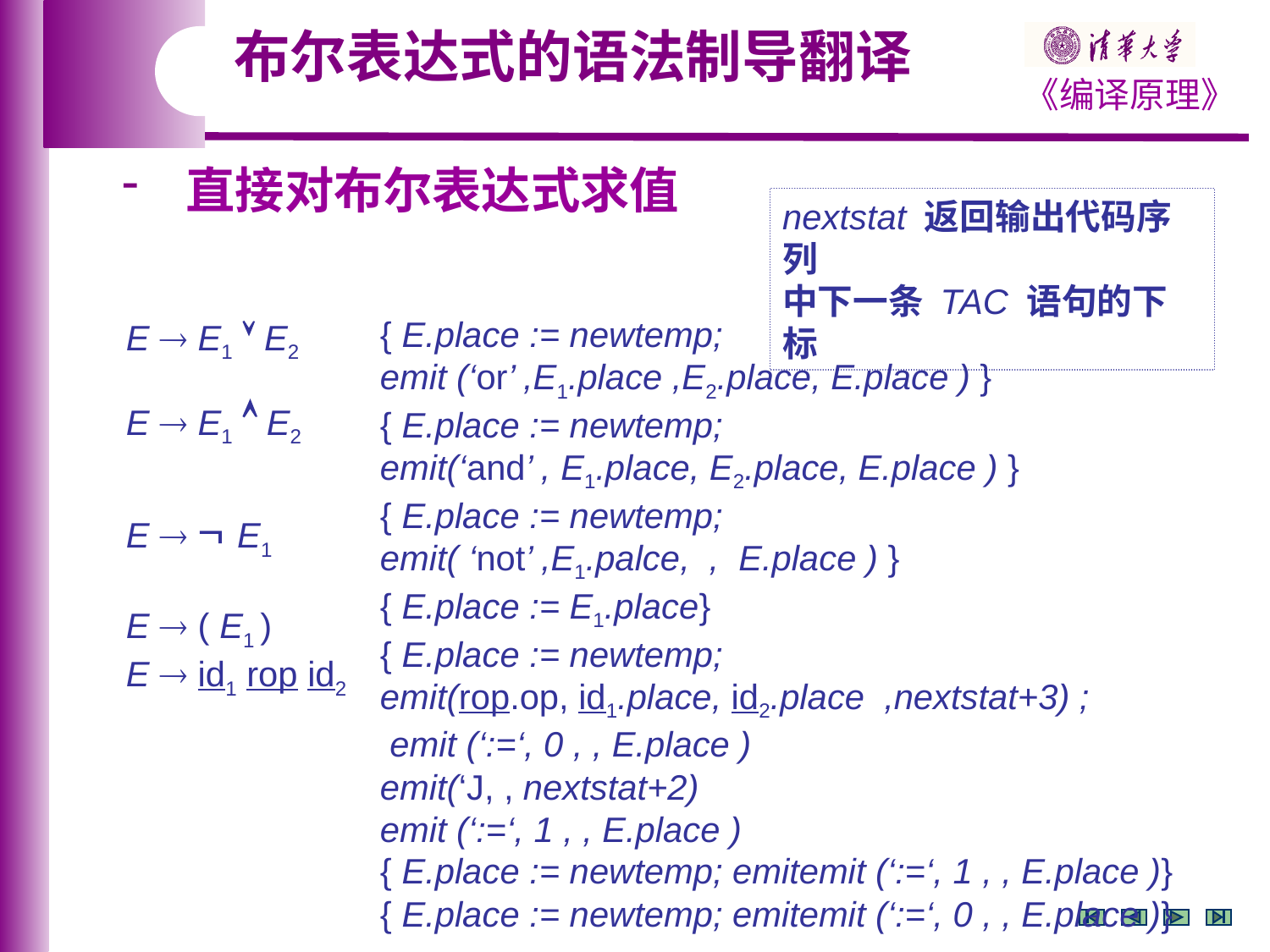

布尔表达式的语法制导翻译
  直接对布尔表达式求值
nextstat 返回输出代码序列
中下一条 TAC 语句的下标
{ E.place := newtemp;
emit (‘or’ ,E1.place ,E2.place, E.place ) }
{ E.place := newtemp;
emit(‘and’ , E1.place, E2.place, E.place ) }
{ E.place := newtemp;
emit( ‘not’ ,E1.palce,  ,  E.place ) }
{ E.place := E1.place}
{ E.place := newtemp;
emit(rop.op, id1.place, id2.place  ,nextstat+3) ;
 emit (‘:=‘, 0 , , E.place )
emit(‘J, , nextstat+2)
emit (‘:=‘, 1 , , E.place )
{ E.place := newtemp; emitemit (‘:=‘, 1 , , E.place )}
{ E.place := newtemp; emitemit (‘:=‘, 0 , , E.place )}
E → E1 ∨ E2

E → E1 ∧ E2

E → ¬ E1

E → ( E1 )
E → id1 rop id2

E → true
E → false